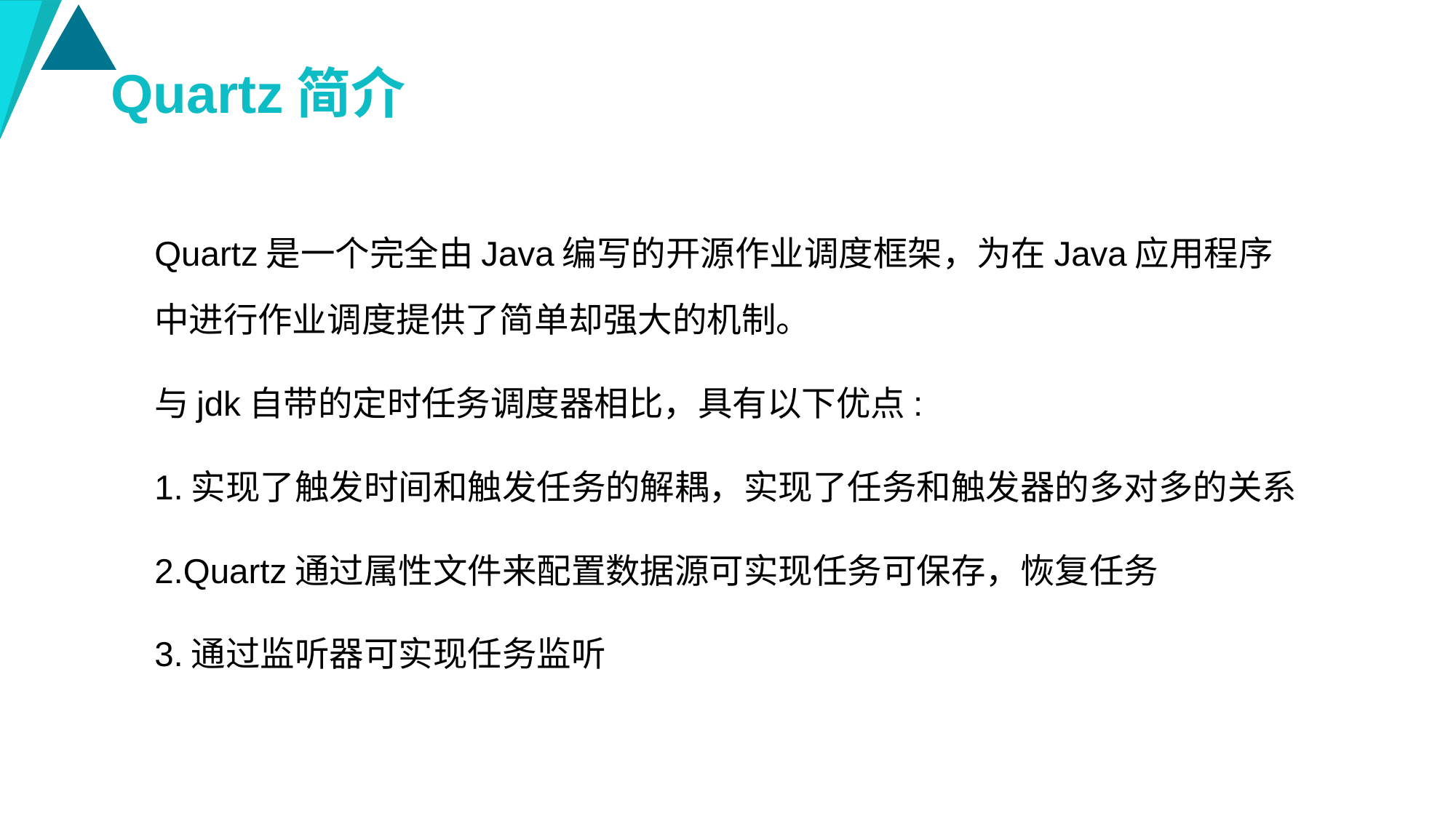

# Quartz简介
Quartz是一个完全由Java编写的开源作业调度框架，为在Java应用程序中进行作业调度提供了简单却强大的机制。
与jdk自带的定时任务调度器相比，具有以下优点:
1.实现了触发时间和触发任务的解耦，实现了任务和触发器的多对多的关系
2.Quartz通过属性文件来配置数据源可实现任务可保存，恢复任务
3.通过监听器可实现任务监听